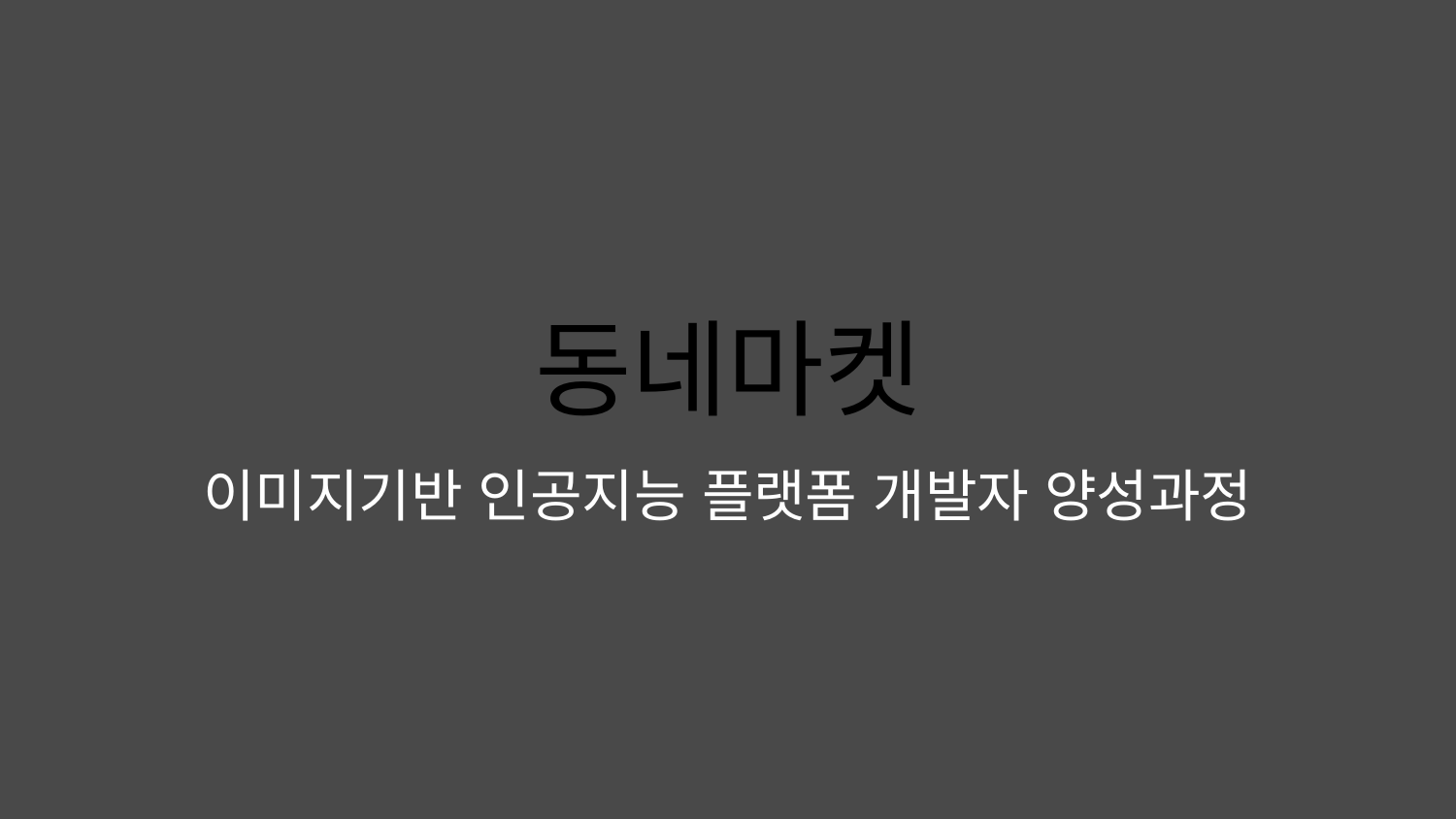

# 동네마켓
이미지기반 인공지능 플랫폼 개발자 양성과정